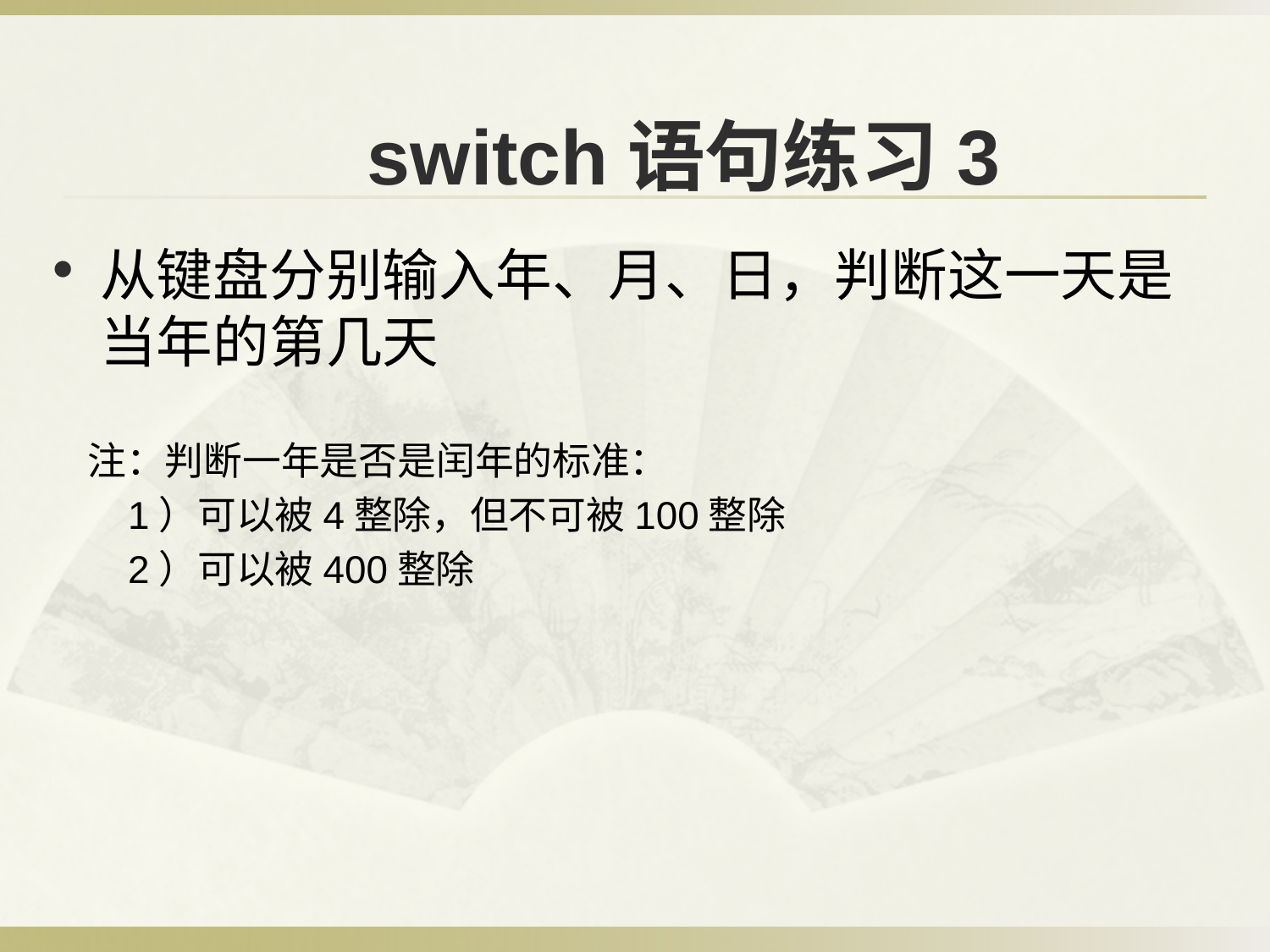

# switch语句练习3
从键盘分别输入年、月、日，判断这一天是当年的第几天

   注：判断一年是否是闰年的标准：
       1）可以被4整除，但不可被100整除
       2）可以被400整除